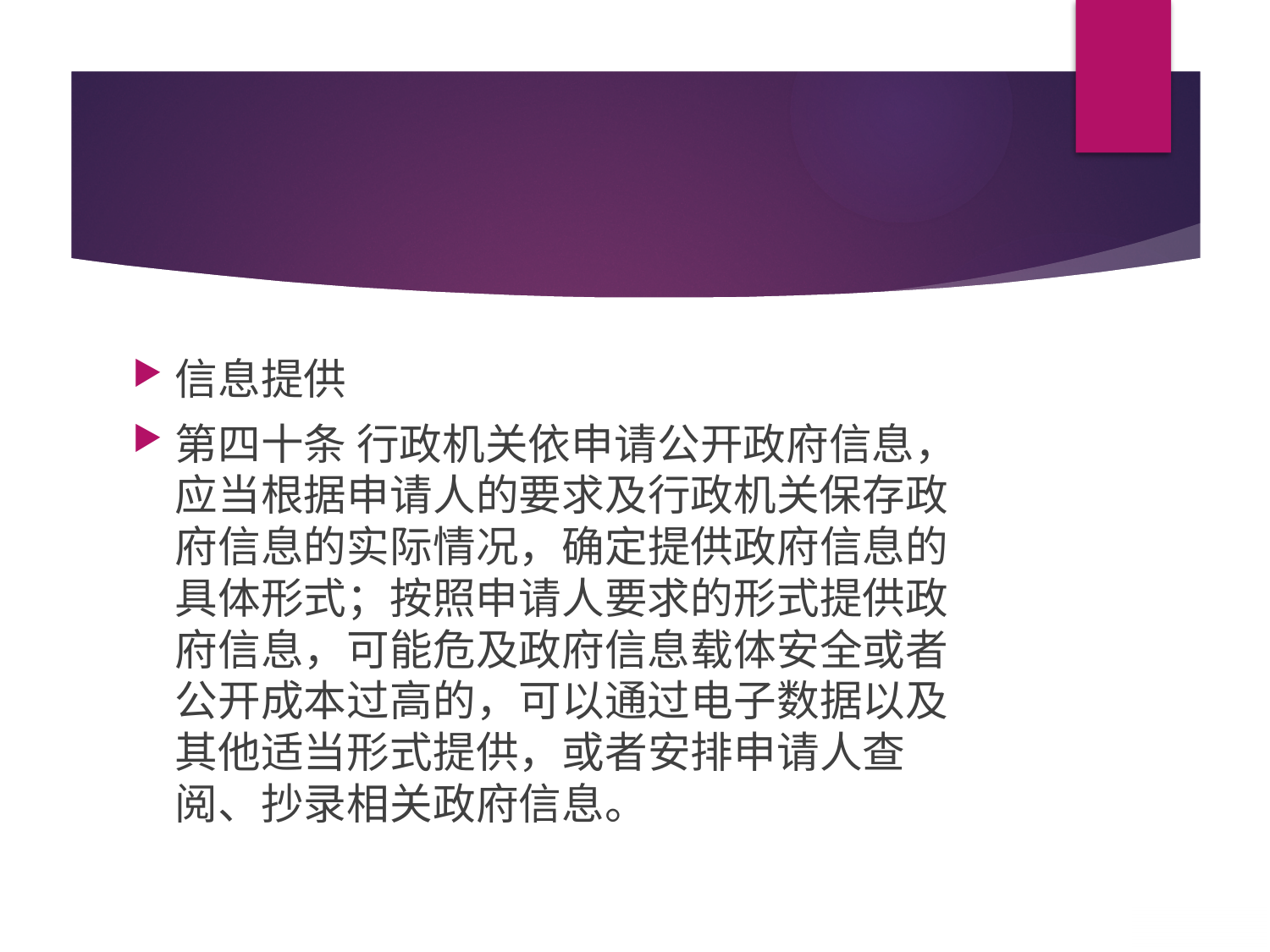

#
信息提供
第四十条 行政机关依申请公开政府信息，应当根据申请人的要求及行政机关保存政府信息的实际情况，确定提供政府信息的具体形式；按照申请人要求的形式提供政府信息，可能危及政府信息载体安全或者公开成本过高的，可以通过电子数据以及其他适当形式提供，或者安排申请人查阅、抄录相关政府信息。